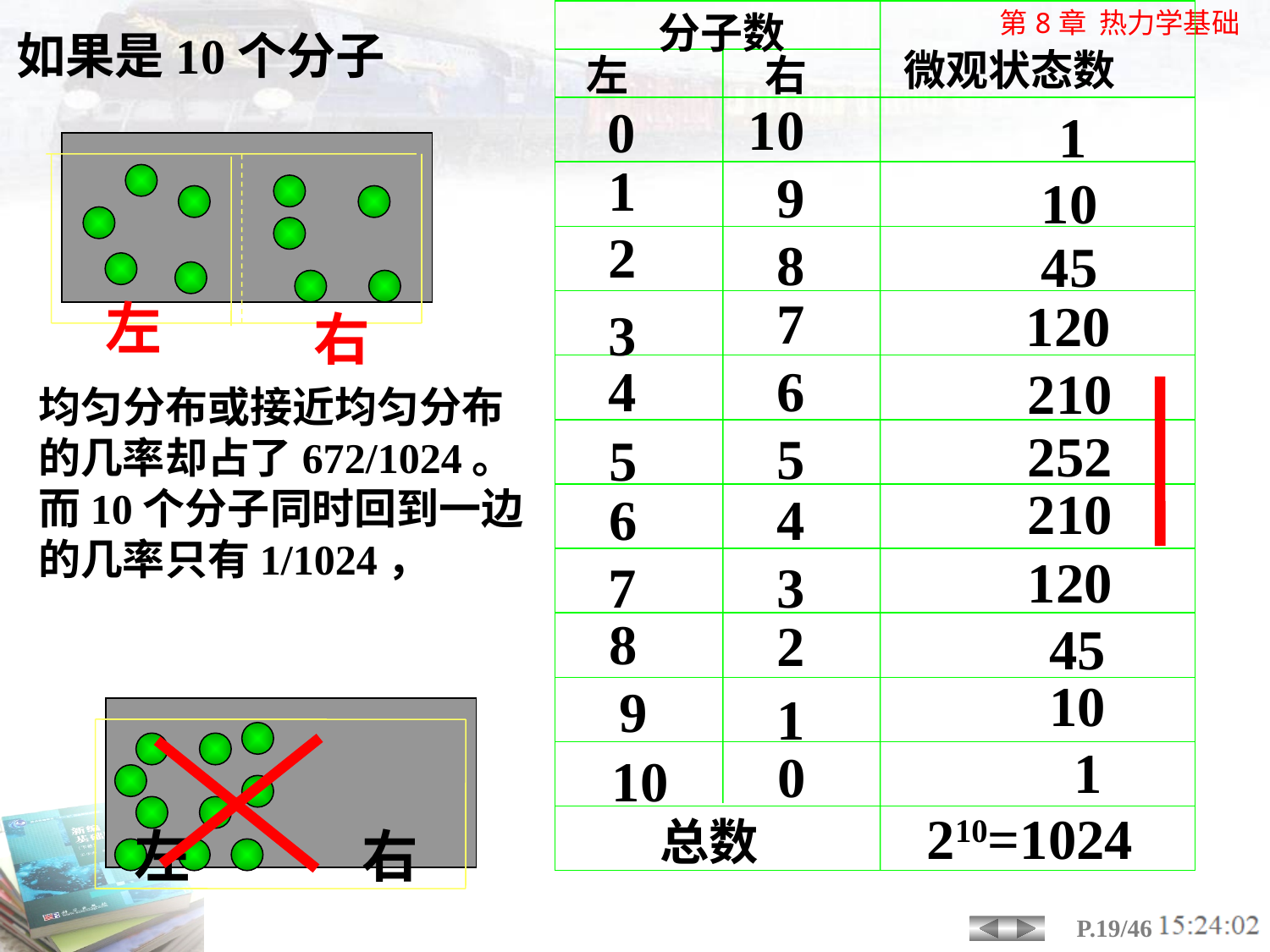

分子数
左
右

10
0
1
9
2
8
7
3
4
6
5
5
6
4
7
3
8
2
9
1
0
10
总数
微观状态数
1
10
45
120
210
252
210
120
45
10
1

210=1024
如果是10个分子

左
右
均匀分布或接近均匀分布的几率却占了672/1024。而10个分子同时回到一边的几率只有1/1024，

右
左